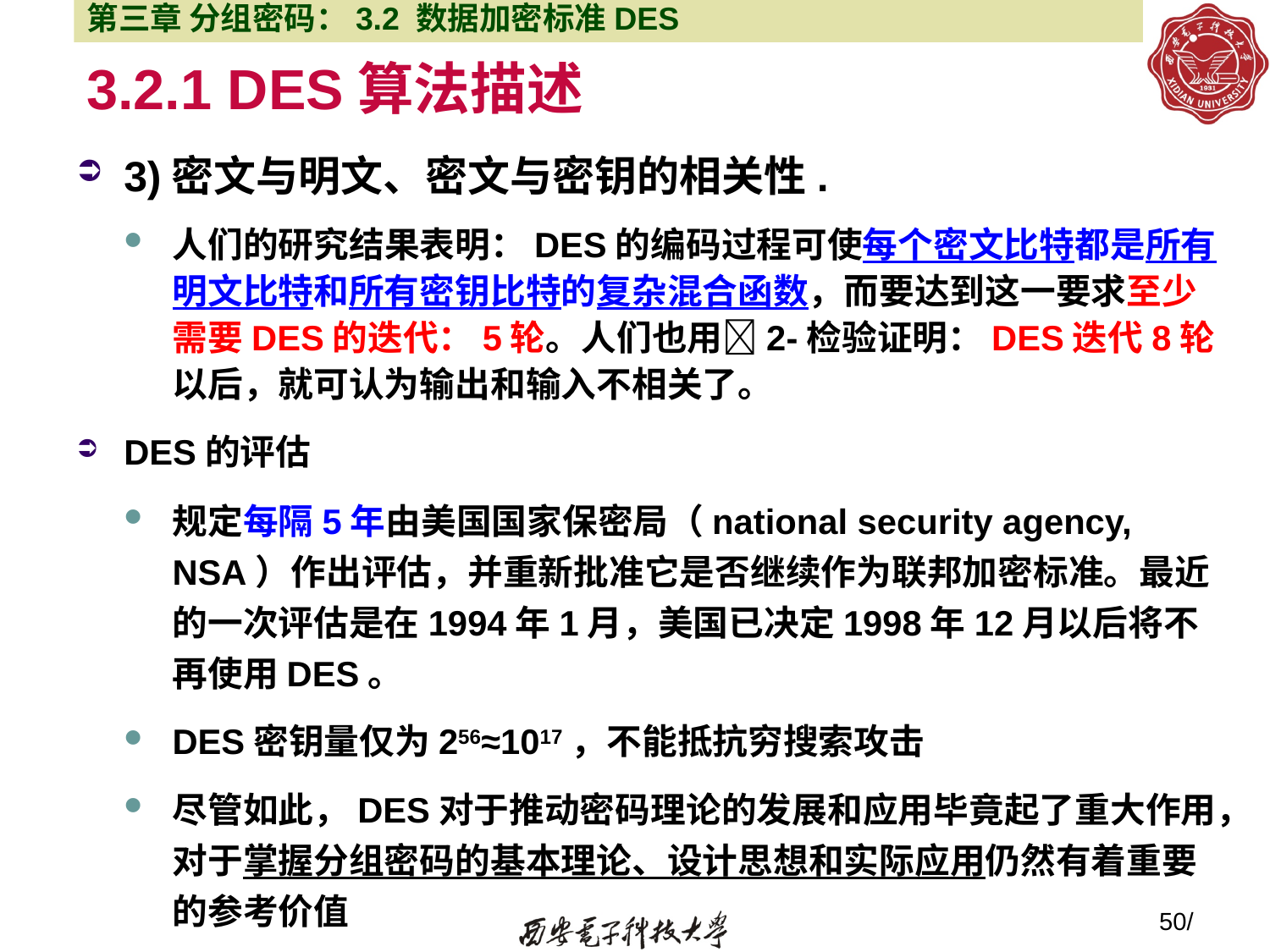

第三章 分组密码：3.2 数据加密标准DES
# 3.2.1 DES算法描述
3)密文与明文、密文与密钥的相关性.
人们的研究结果表明：DES的编码过程可使每个密文比特都是所有明文比特和所有密钥比特的复杂混合函数，而要达到这一要求至少需要DES的迭代：5轮。人们也用χ2-检验证明：DES迭代8轮以后，就可认为输出和输入不相关了。
DES的评估
规定每隔5年由美国国家保密局（national security agency, NSA）作出评估，并重新批准它是否继续作为联邦加密标准。最近的一次评估是在1994年1月，美国已决定1998年12月以后将不再使用DES。
DES密钥量仅为256≈1017，不能抵抗穷搜索攻击
尽管如此，DES对于推动密码理论的发展和应用毕竟起了重大作用，对于掌握分组密码的基本理论、设计思想和实际应用仍然有着重要的参考价值
50/